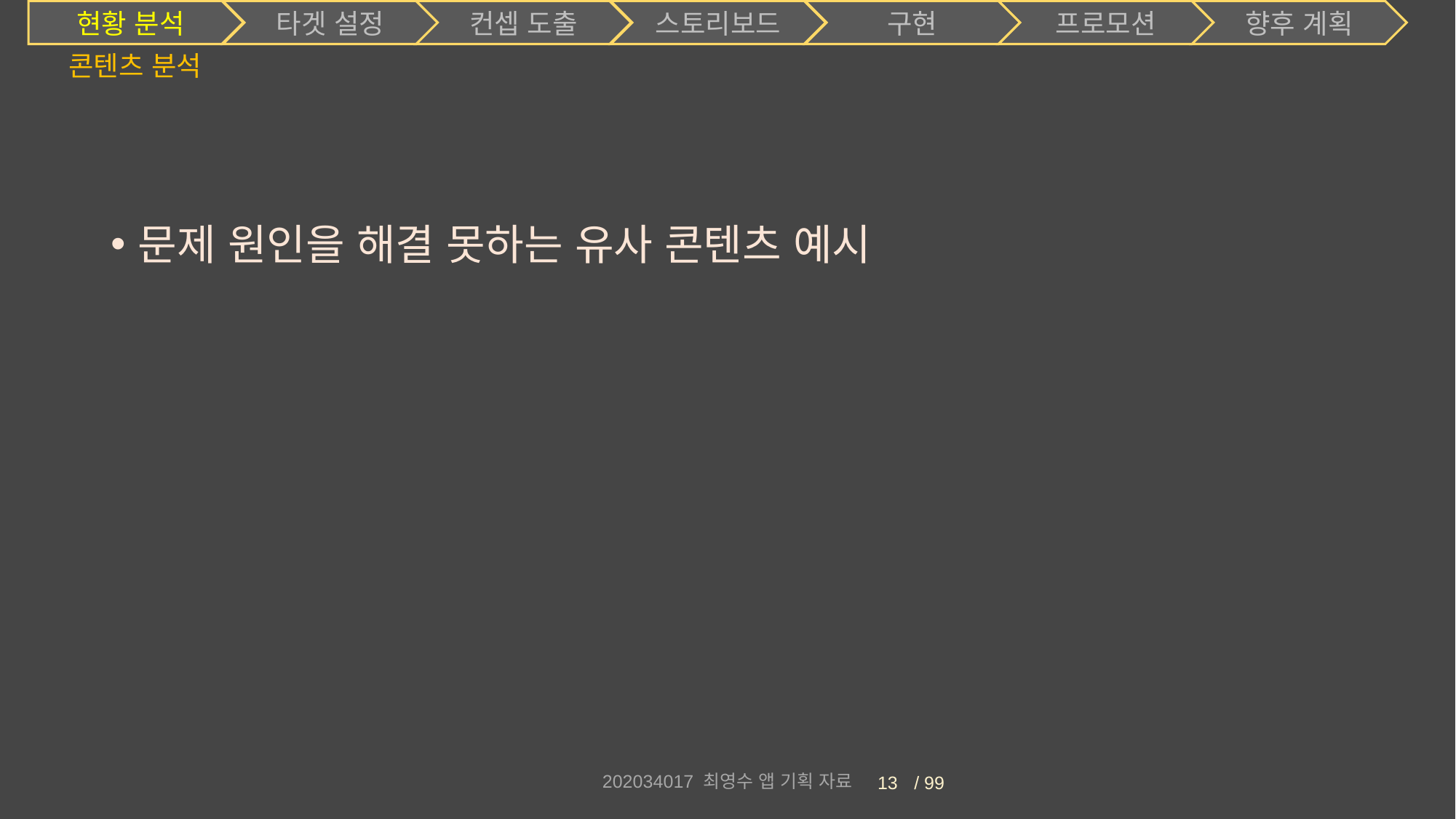

현황 분석
타겟 설정
컨셉 도출
스토리보드
구현
프로모션
향후 계획
# 콘텐츠 분석
문제 원인을 해결 못하는 유사 콘텐츠 예시
202034017 최영수 앱 기획 자료
13